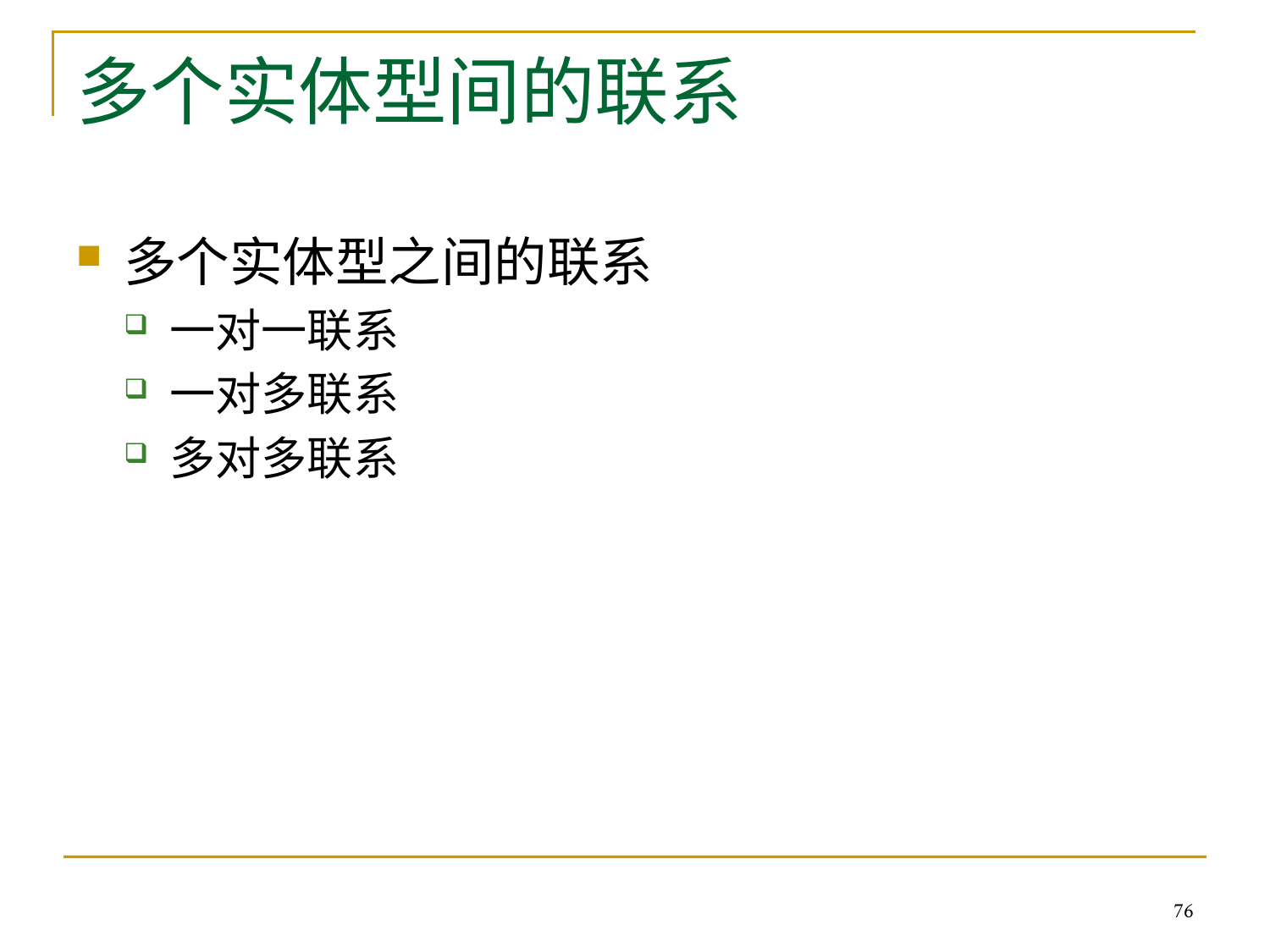

# 多个实体型间的联系
多个实体型之间的联系
一对一联系
一对多联系
多对多联系

76